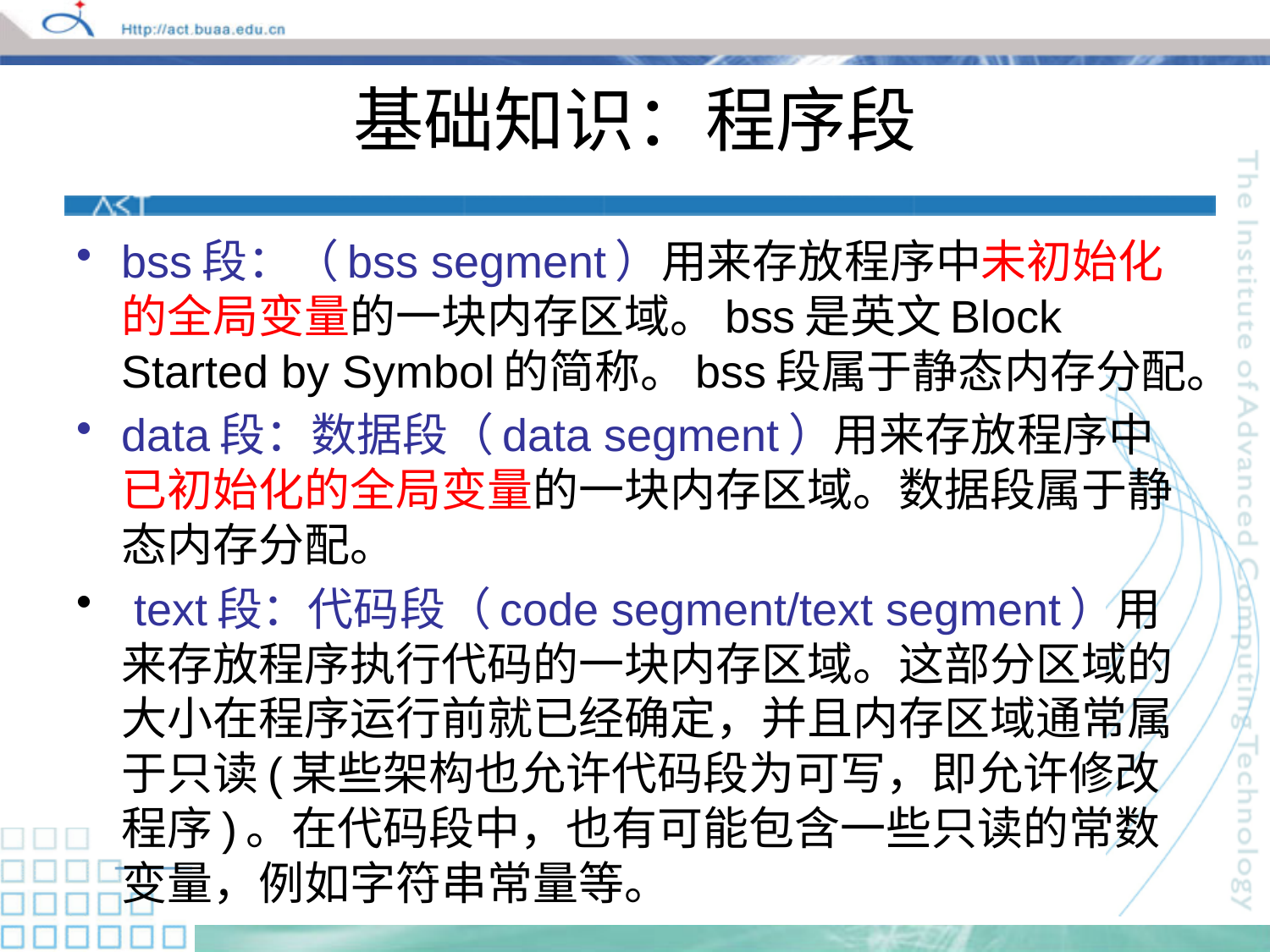

# 基础知识：程序段
bss段：（bss segment）用来存放程序中未初始化的全局变量的一块内存区域。bss是英文Block Started by Symbol的简称。bss段属于静态内存分配。
data段：数据段（data segment）用来存放程序中已初始化的全局变量的一块内存区域。数据段属于静态内存分配。
 text段：代码段（code segment/text segment）用来存放程序执行代码的一块内存区域。这部分区域的大小在程序运行前就已经确定，并且内存区域通常属于只读(某些架构也允许代码段为可写，即允许修改程序)。在代码段中，也有可能包含一些只读的常数变量，例如字符串常量等。